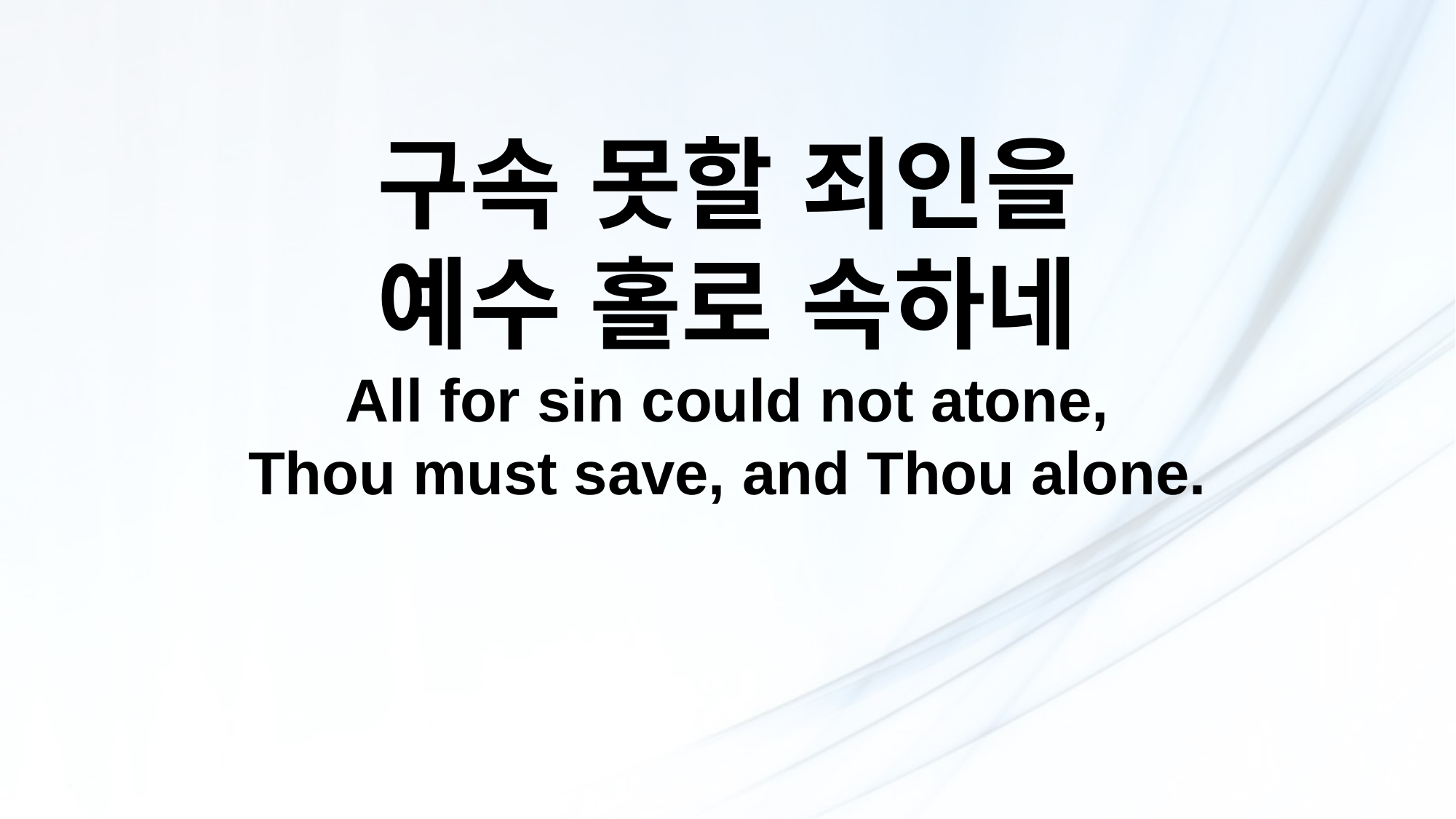

구속 못할 죄인을
예수 홀로 속하네
All for sin could not atone,
Thou must save, and Thou alone.